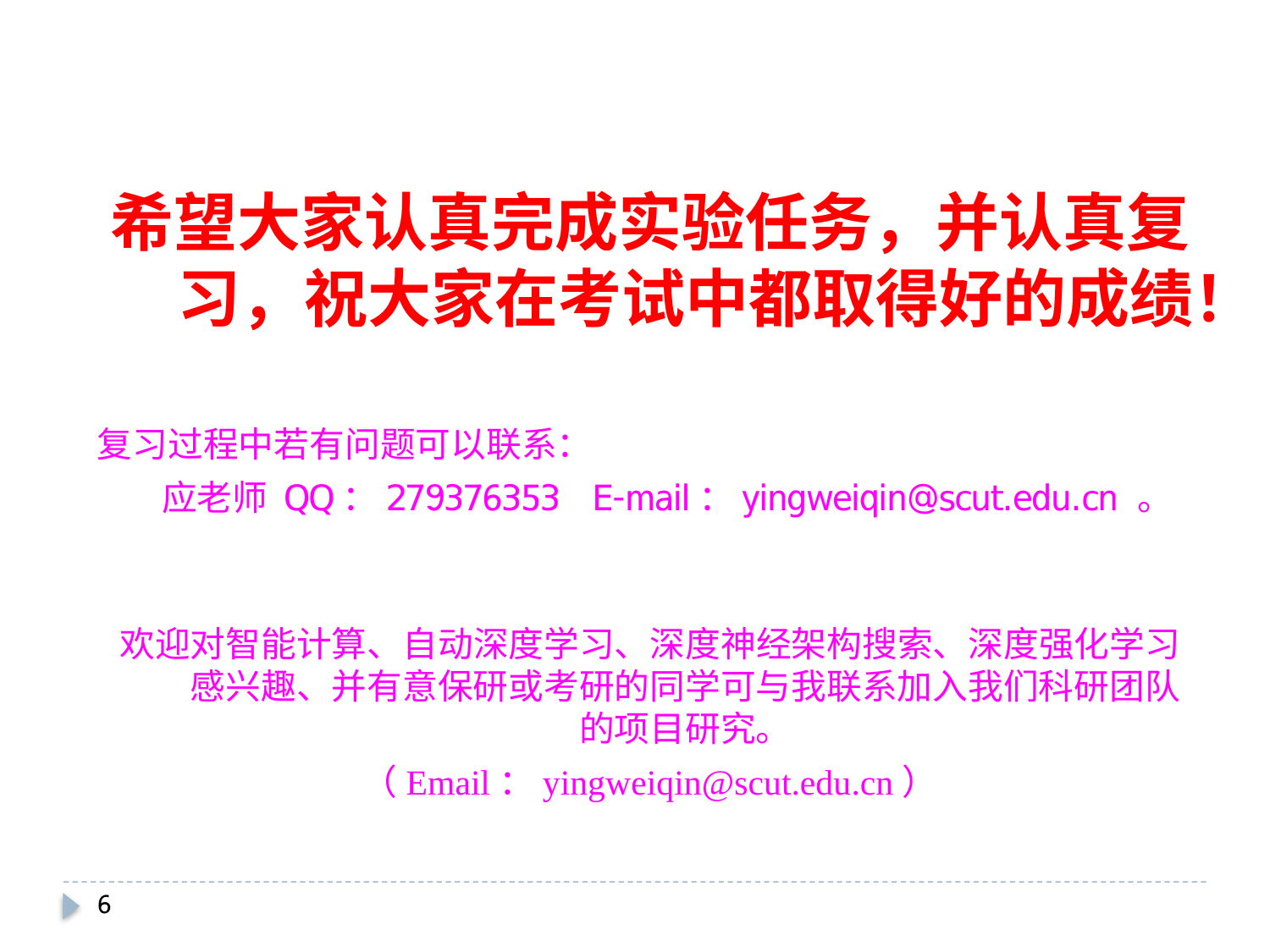

希望大家认真完成实验任务，并认真复习，祝大家在考试中都取得好的成绩！
复习过程中若有问题可以联系：
应老师 QQ：279376353   E-mail：yingweiqin@scut.edu.cn 。
欢迎对智能计算、自动深度学习、深度神经架构搜索、深度强化学习感兴趣、并有意保研或考研的同学可与我联系加入我们科研团队的项目研究。
（Email：yingweiqin@scut.edu.cn）
6